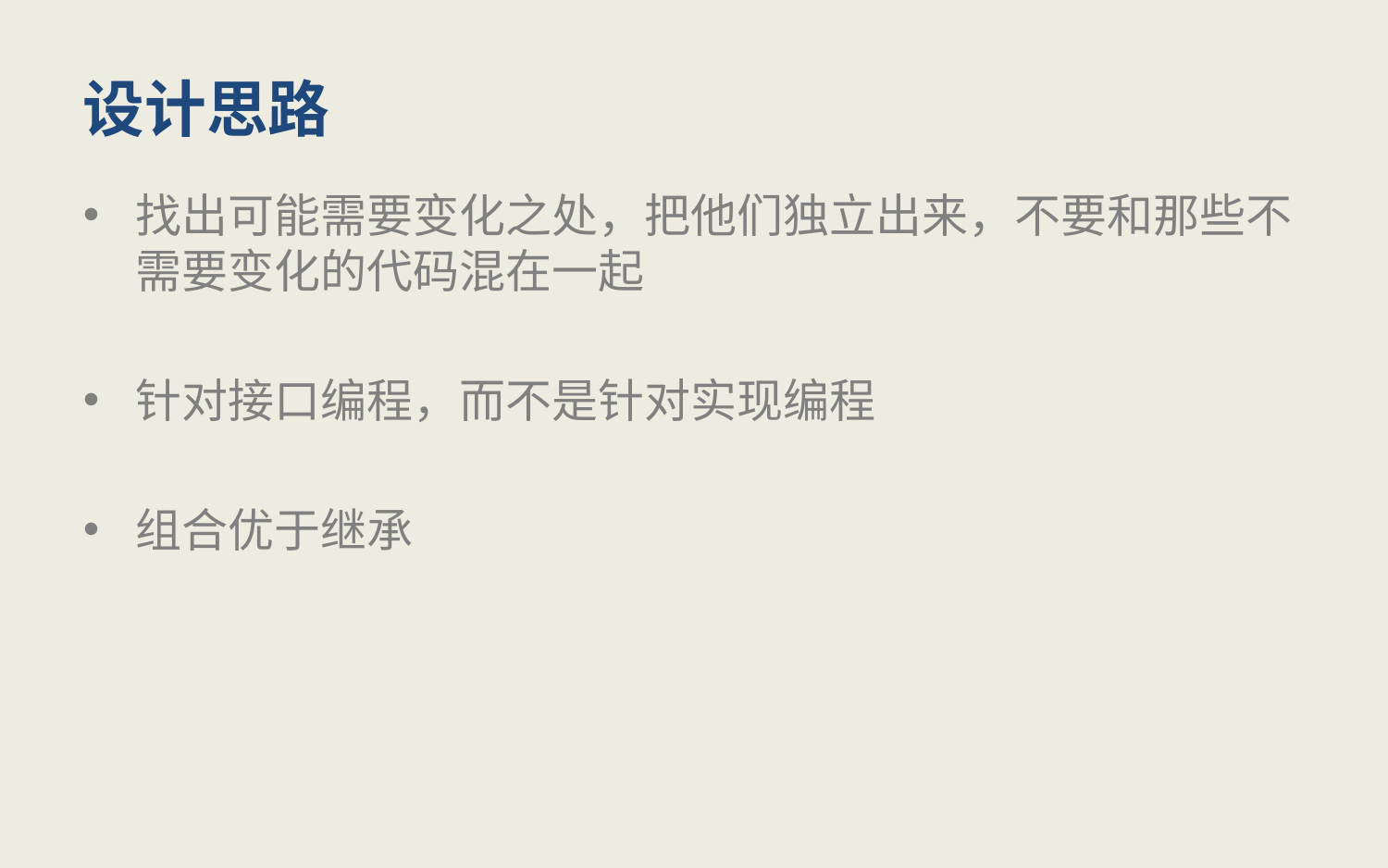

# 设计思路
找出可能需要变化之处，把他们独立出来，不要和那些不需要变化的代码混在一起

针对接口编程，而不是针对实现编程

组合优于继承